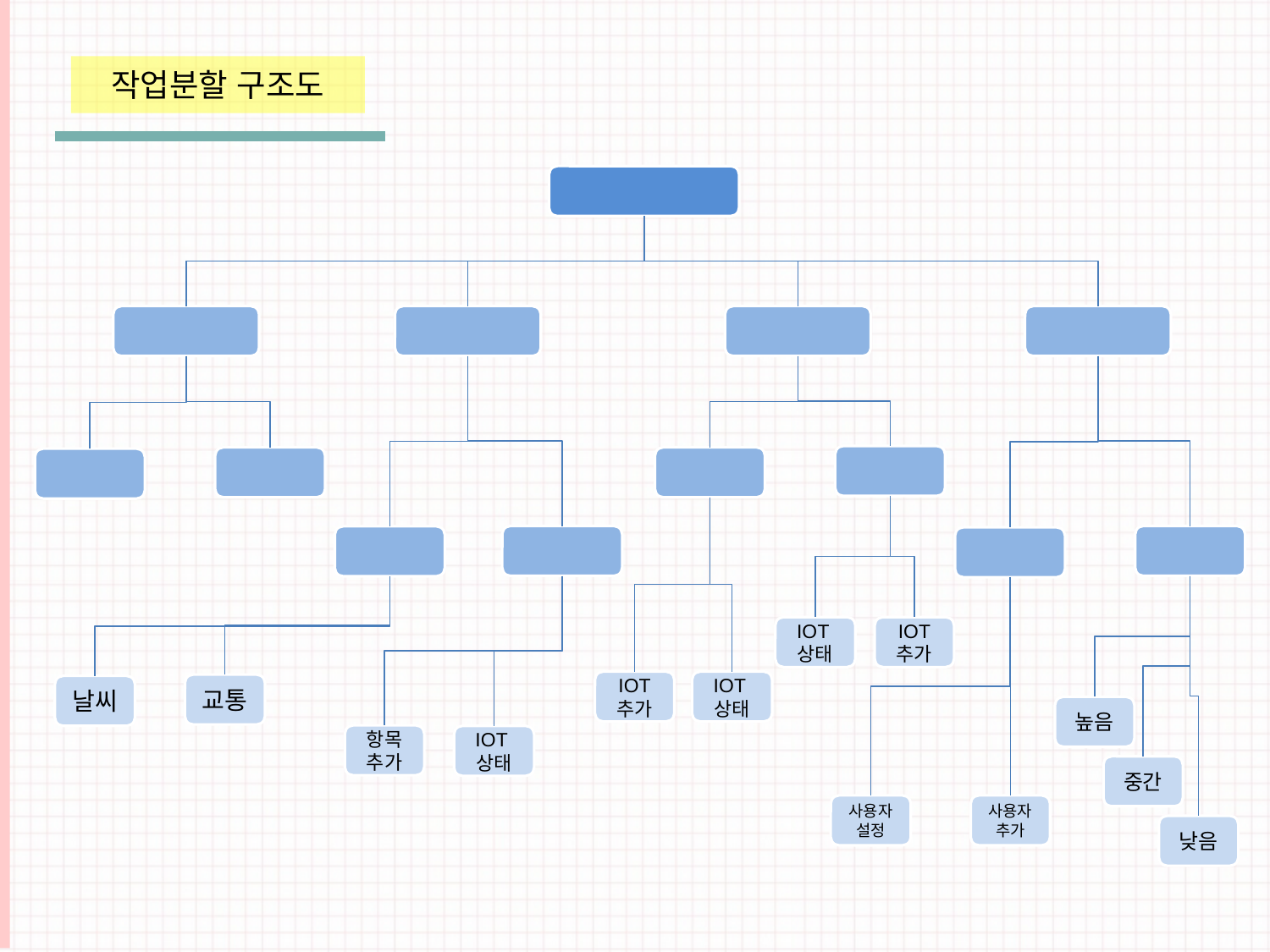

작업분할 구조도
All In ONE
Main
LastCheck
IOT
Setup
Security
회원가입
Home
로그인
CheckList
보안등급
Info
사용자
IOT상태
IOT
추가
IOT
추가
IOT상태
교통
날씨
높음
항목
추가
IOT상태
중간
사용자
설정
사용자
추가
낮음